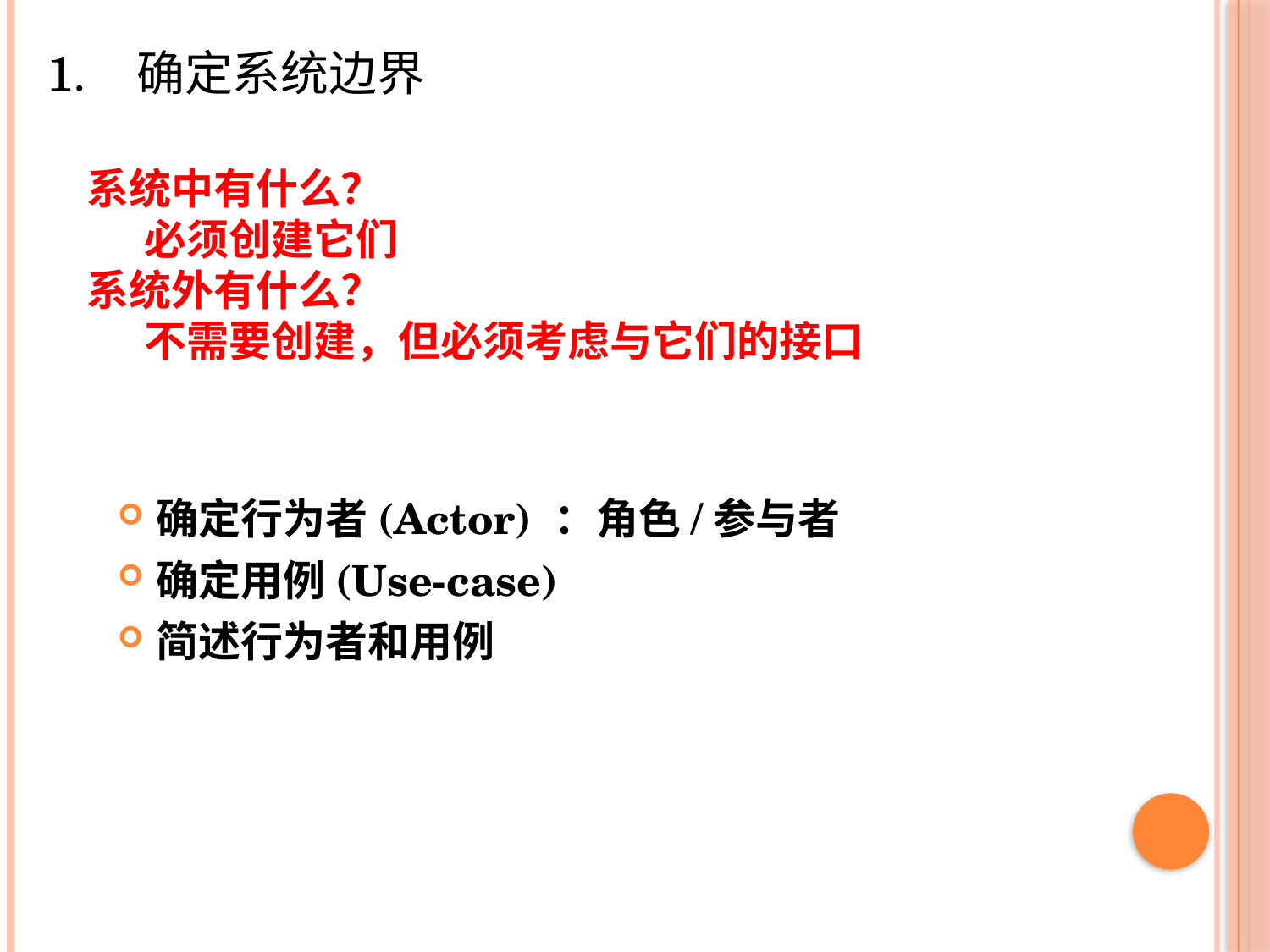

# 1.   确定系统边界
系统中有什么？
     必须创建它们
系统外有什么？
     不需要创建，但必须考虑与它们的接口
确定行为者(Actor) ：角色/参与者
确定用例(Use-case)
简述行为者和用例